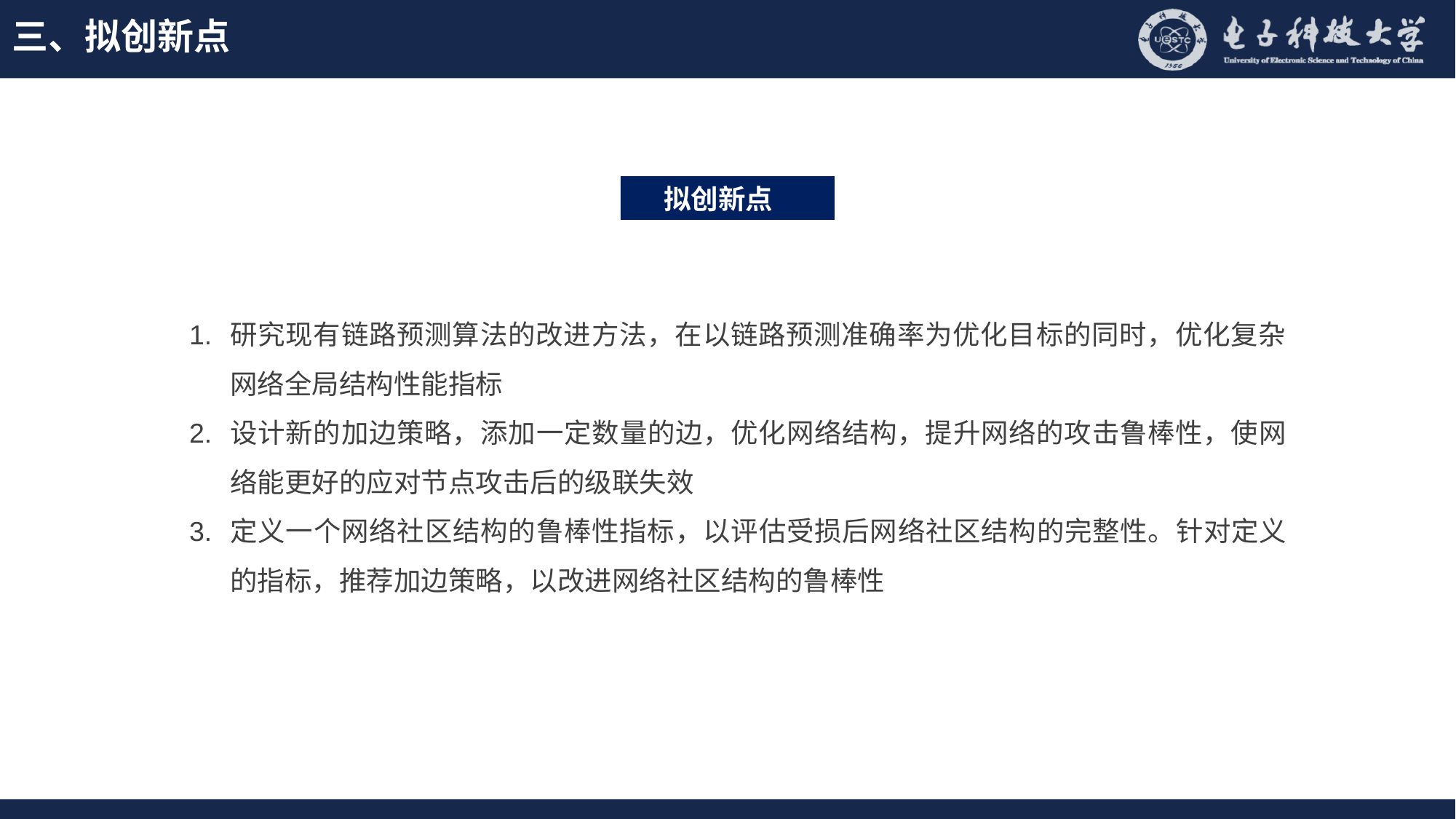

三、拟创新点
拟创新点
研究现有链路预测算法的改进方法，在以链路预测准确率为优化目标的同时，优化复杂网络全局结构性能指标
设计新的加边策略，添加一定数量的边，优化网络结构，提升网络的攻击鲁棒性，使网络能更好的应对节点攻击后的级联失效
定义一个网络社区结构的鲁棒性指标，以评估受损后网络社区结构的完整性。针对定义的指标，推荐加边策略，以改进网络社区结构的鲁棒性